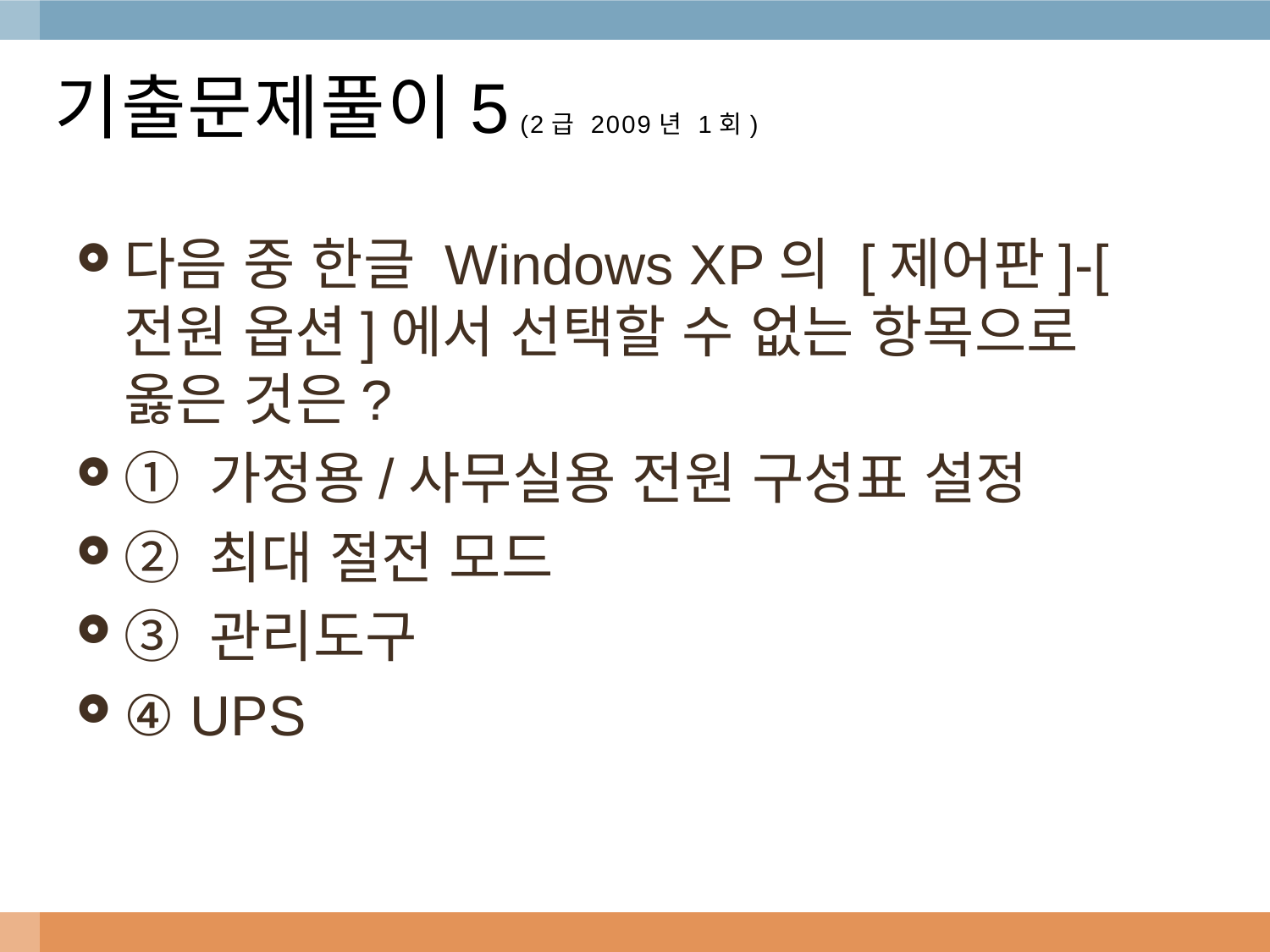

# 기출문제풀이5 (2급 2009년 1회)
다음 중 한글 Windows XP의 [제어판]-[전원 옵션]에서 선택할 수 없는 항목으로 옳은 것은?
① 가정용/사무실용 전원 구성표 설정
② 최대 절전 모드
③ 관리도구
④ UPS